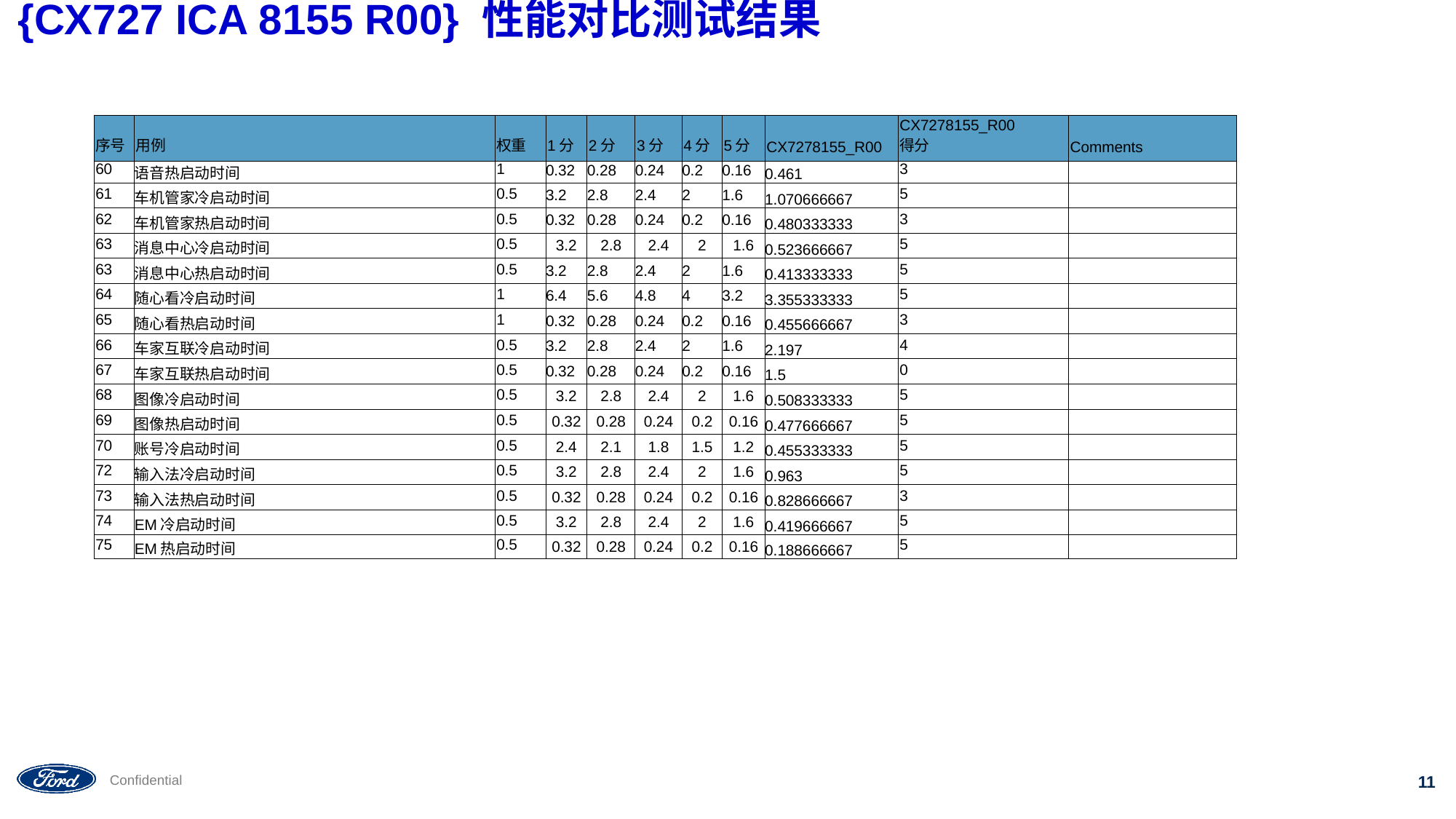

# {CX727 ICA 8155 R00} 性能对比测试结果
| 序号 | 用例 | 权重 | 1分 | 2分 | 3分 | 4分 | 5分 | CX7278155\_R00 | CX7278155\_R00 得分 | Comments |
| --- | --- | --- | --- | --- | --- | --- | --- | --- | --- | --- |
| 60 | 语音热启动时间 | 1 | 0.32 | 0.28 | 0.24 | 0.2 | 0.16 | 0.461 | 3 |  |
| --- | --- | --- | --- | --- | --- | --- | --- | --- | --- | --- |
| 61 | 车机管家冷启动时间 | 0.5 | 3.2 | 2.8 | 2.4 | 2 | 1.6 | 1.070666667 | 5 |  |
| 62 | 车机管家热启动时间 | 0.5 | 0.32 | 0.28 | 0.24 | 0.2 | 0.16 | 0.480333333 | 3 |  |
| 63 | 消息中心冷启动时间 | 0.5 | 3.2 | 2.8 | 2.4 | 2 | 1.6 | 0.523666667 | 5 |  |
| 63 | 消息中心热启动时间 | 0.5 | 3.2 | 2.8 | 2.4 | 2 | 1.6 | 0.413333333 | 5 |  |
| 64 | 随心看冷启动时间 | 1 | 6.4 | 5.6 | 4.8 | 4 | 3.2 | 3.355333333 | 5 |  |
| 65 | 随心看热启动时间 | 1 | 0.32 | 0.28 | 0.24 | 0.2 | 0.16 | 0.455666667 | 3 |  |
| 66 | 车家互联冷启动时间 | 0.5 | 3.2 | 2.8 | 2.4 | 2 | 1.6 | 2.197 | 4 |  |
| 67 | 车家互联热启动时间 | 0.5 | 0.32 | 0.28 | 0.24 | 0.2 | 0.16 | 1.5 | 0 |  |
| 68 | 图像冷启动时间 | 0.5 | 3.2 | 2.8 | 2.4 | 2 | 1.6 | 0.508333333 | 5 |  |
| 69 | 图像热启动时间 | 0.5 | 0.32 | 0.28 | 0.24 | 0.2 | 0.16 | 0.477666667 | 5 |  |
| 70 | 账号冷启动时间 | 0.5 | 2.4 | 2.1 | 1.8 | 1.5 | 1.2 | 0.455333333 | 5 |  |
| 72 | 输入法冷启动时间 | 0.5 | 3.2 | 2.8 | 2.4 | 2 | 1.6 | 0.963 | 5 |  |
| 73 | 输入法热启动时间 | 0.5 | 0.32 | 0.28 | 0.24 | 0.2 | 0.16 | 0.828666667 | 3 |  |
| 74 | EM冷启动时间 | 0.5 | 3.2 | 2.8 | 2.4 | 2 | 1.6 | 0.419666667 | 5 |  |
| 75 | EM热启动时间 | 0.5 | 0.32 | 0.28 | 0.24 | 0.2 | 0.16 | 0.188666667 | 5 |  |